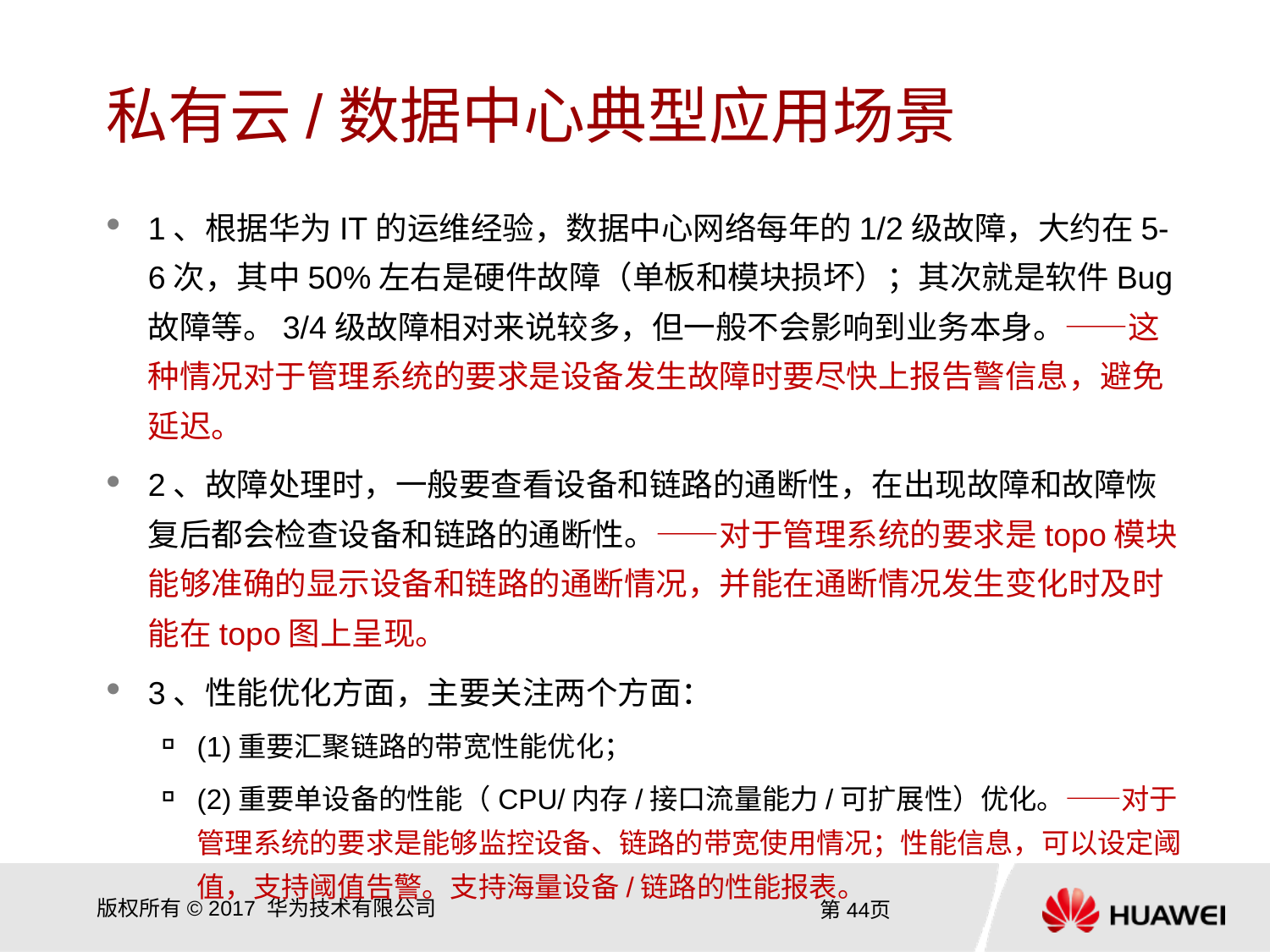

# 私有云/数据中心典型应用场景
1、根据华为IT的运维经验，数据中心网络每年的1/2级故障，大约在5-6次，其中50%左右是硬件故障（单板和模块损坏）；其次就是软件Bug故障等。3/4级故障相对来说较多，但一般不会影响到业务本身。——这种情况对于管理系统的要求是设备发生故障时要尽快上报告警信息，避免延迟。
2、故障处理时，一般要查看设备和链路的通断性，在出现故障和故障恢复后都会检查设备和链路的通断性。——对于管理系统的要求是topo模块能够准确的显示设备和链路的通断情况，并能在通断情况发生变化时及时能在topo图上呈现。
3、性能优化方面，主要关注两个方面：
(1)重要汇聚链路的带宽性能优化；
(2)重要单设备的性能（CPU/内存/接口流量能力/可扩展性）优化。——对于管理系统的要求是能够监控设备、链路的带宽使用情况；性能信息，可以设定阈值，支持阈值告警。支持海量设备/链路的性能报表。